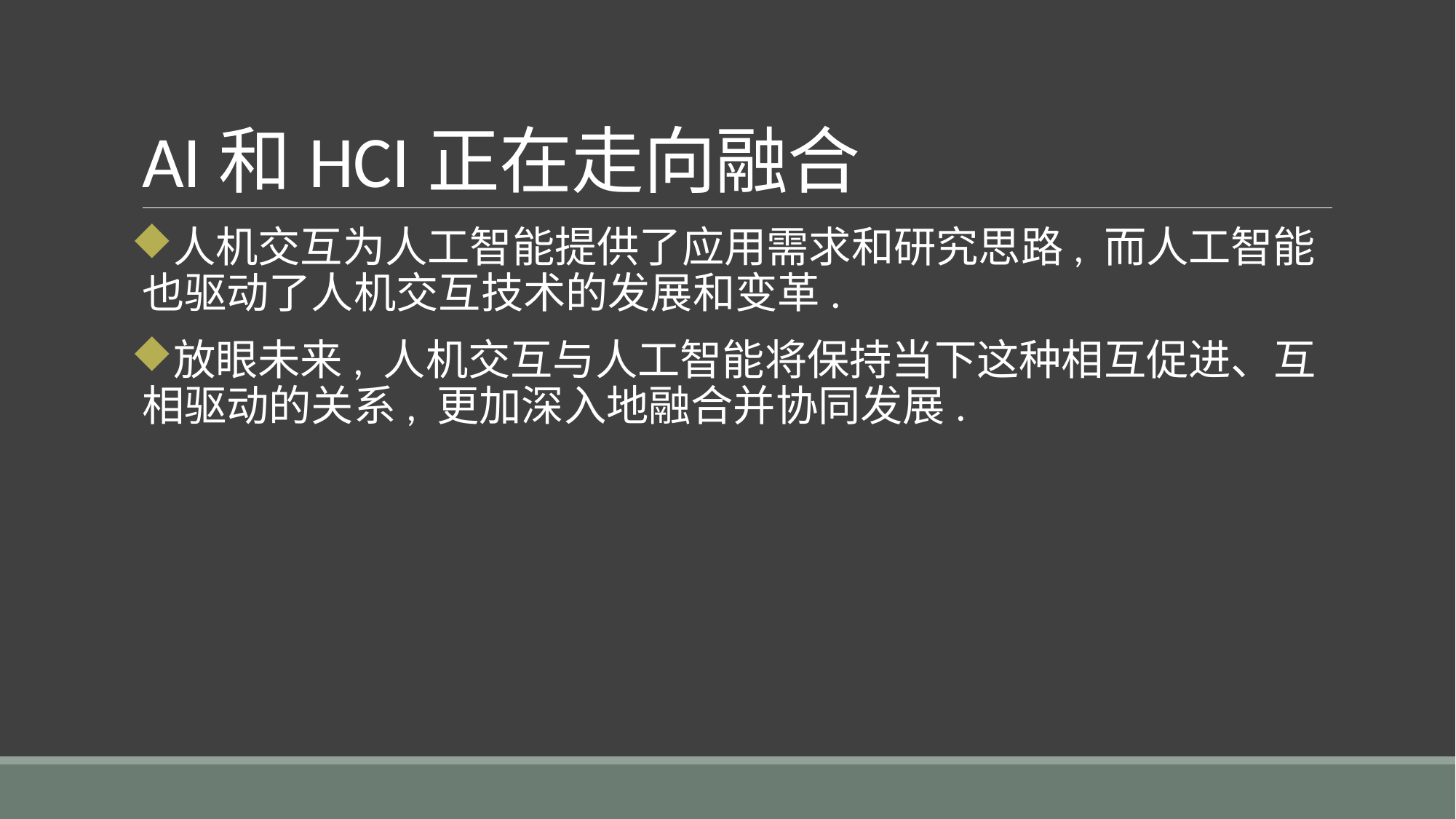

# AI和HCI正在走向融合
人机交互为人工智能提供了应用需求和研究思路, 而人工智能也驱动了人机交互技术的发展和变革.
放眼未来, 人机交互与人工智能将保持当下这种相互促进、互相驱动的关系, 更加深入地融合并协同发展.